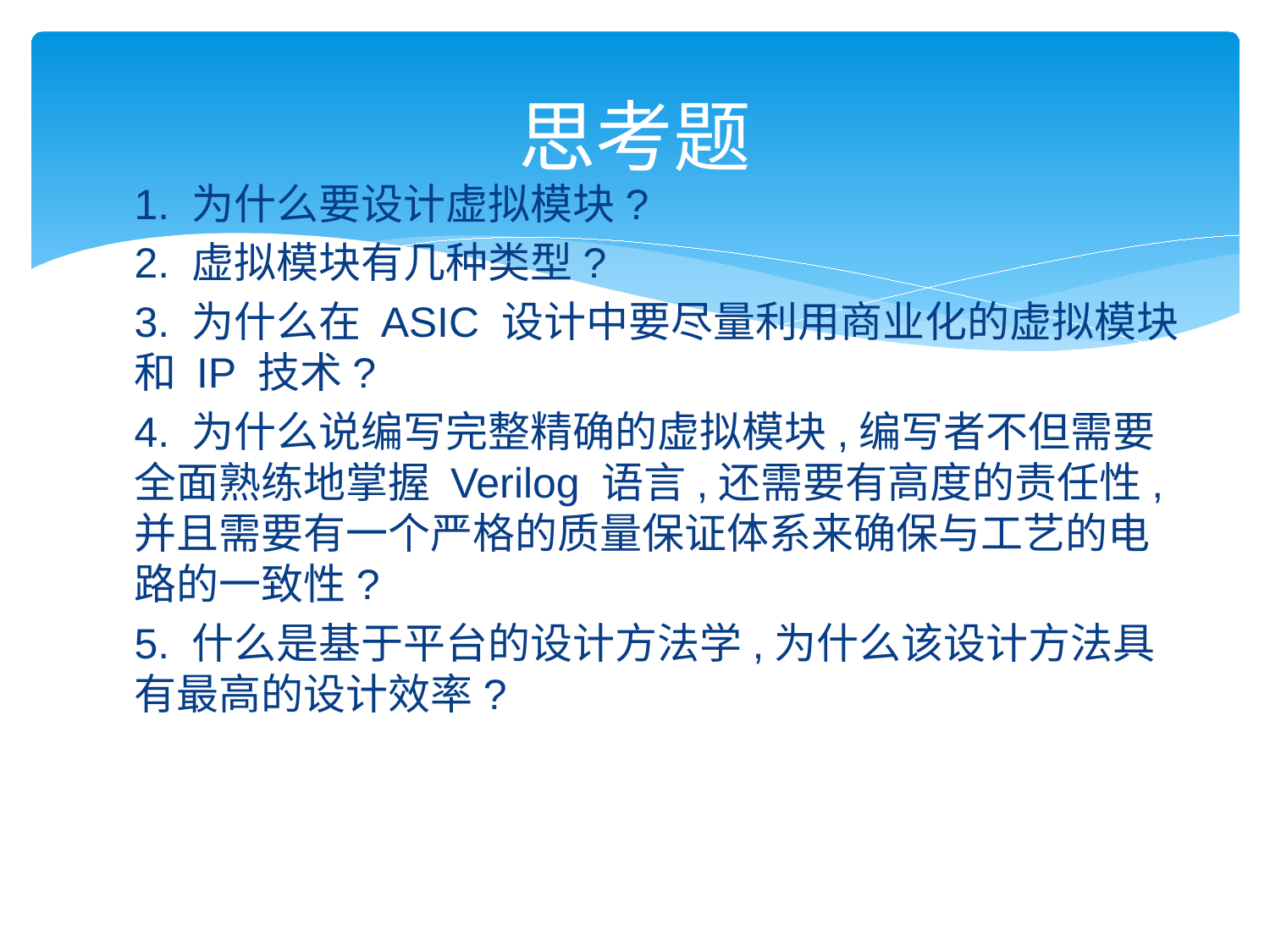

# 思考题

1. 为什么要设计虚拟模块?
2. 虚拟模块有几种类型?
3. 为什么在 ASIC 设计中要尽量利用商业化的虚拟模块和 IP 技术?
4. 为什么说编写完整精确的虚拟模块,编写者不但需要全面熟练地掌握 Verilog 语言,还需要有高度的责任性,并且需要有一个严格的质量保证体系来确保与工艺的电路的一致性?
5. 什么是基于平台的设计方法学,为什么该设计方法具有最高的设计效率?